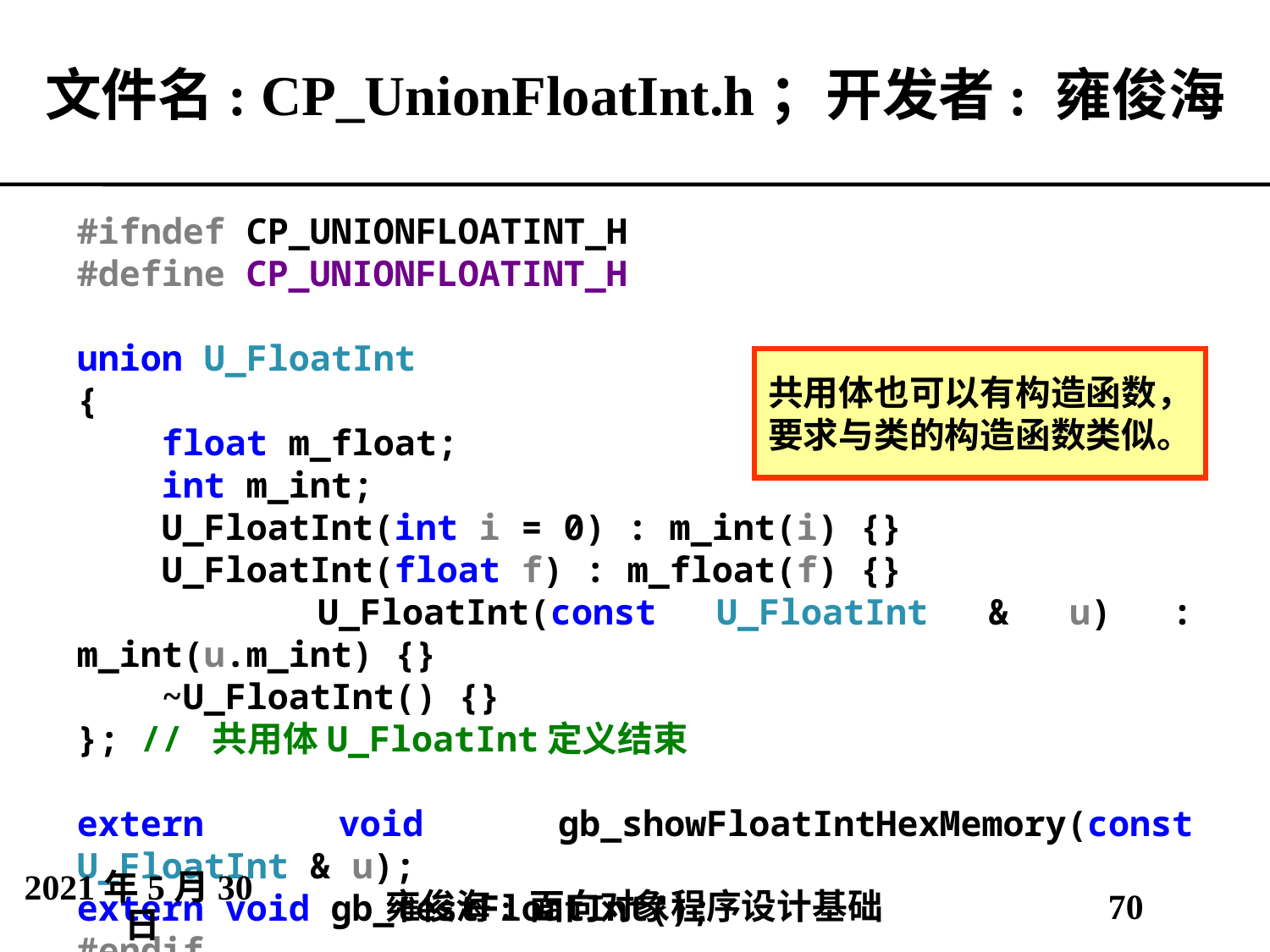

# 文件名: CP_UnionFloatInt.h；开发者: 雍俊海

#ifndef CP_UNIONFLOATINT_H
#define CP_UNIONFLOATINT_H

union U_FloatInt
{
    float m_float;
    int m_int;
    U_FloatInt(int i = 0) : m_int(i) {}
    U_FloatInt(float f) : m_float(f) {}
    U_FloatInt(const U_FloatInt & u) : m_int(u.m_int) {}
    ~U_FloatInt() {}
}; // 共用体U_FloatInt定义结束

extern void gb_showFloatIntHexMemory(const U_FloatInt & u);
extern void gb_testFloatInt();
#endif
共用体也可以有构造函数，要求与类的构造函数类似。
2021年5月30日
雍俊海: 面向对象程序设计基础
70